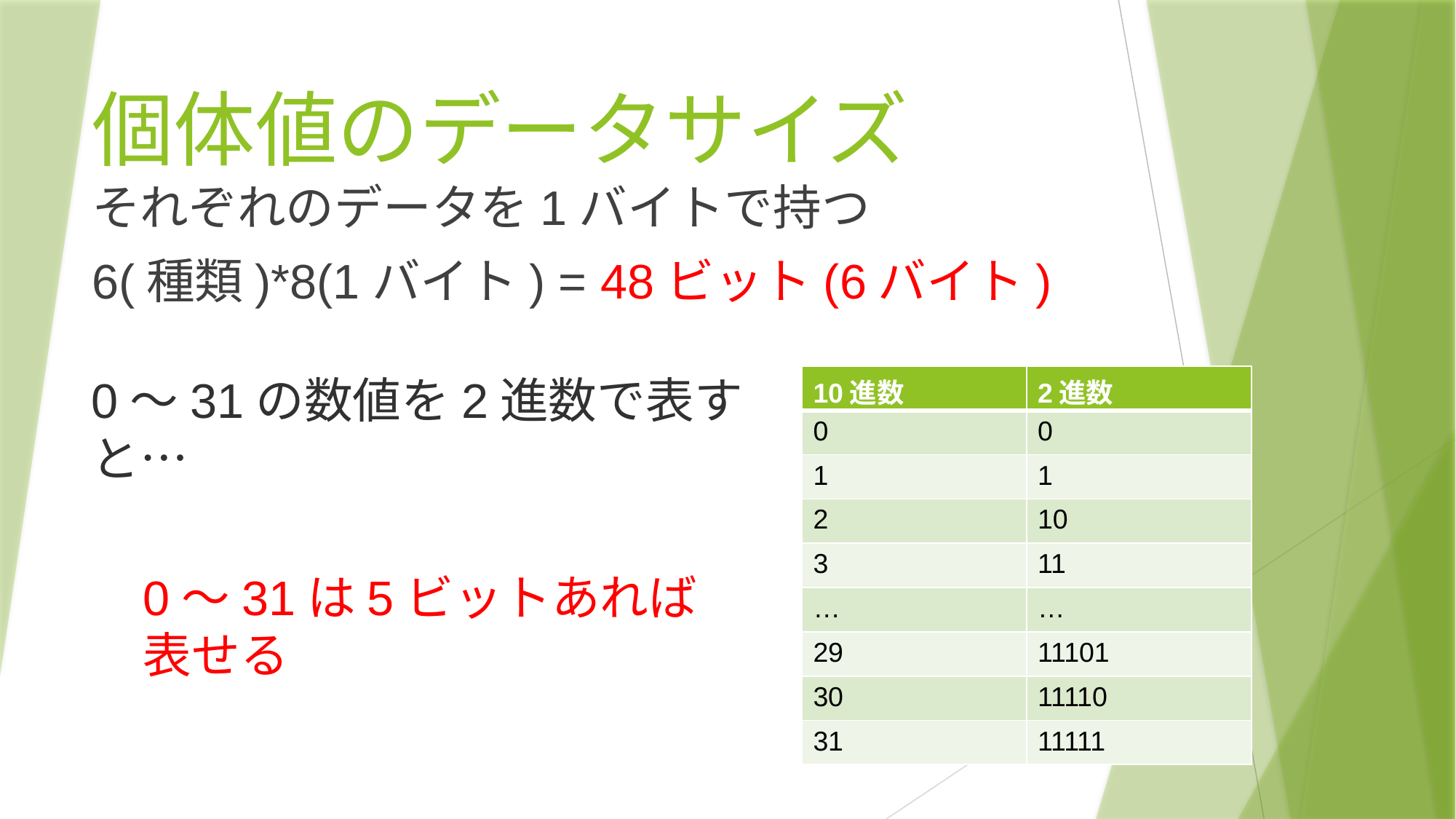

# 個体値のデータサイズ
それぞれのデータを1バイトで持つ
6(種類)*8(1バイト) = 48ビット(6バイト)

0～31の数値を2進数で表すと…
| 10進数 | 2進数 |
| --- | --- |
| 0 | 0 |
| 1 | 1 |
| 2 | 10 |
| 3 | 11 |
| … | … |
| 29 | 11101 |
| 30 | 11110 |
| 31 | 11111 |
0～31は5ビットあれば表せる